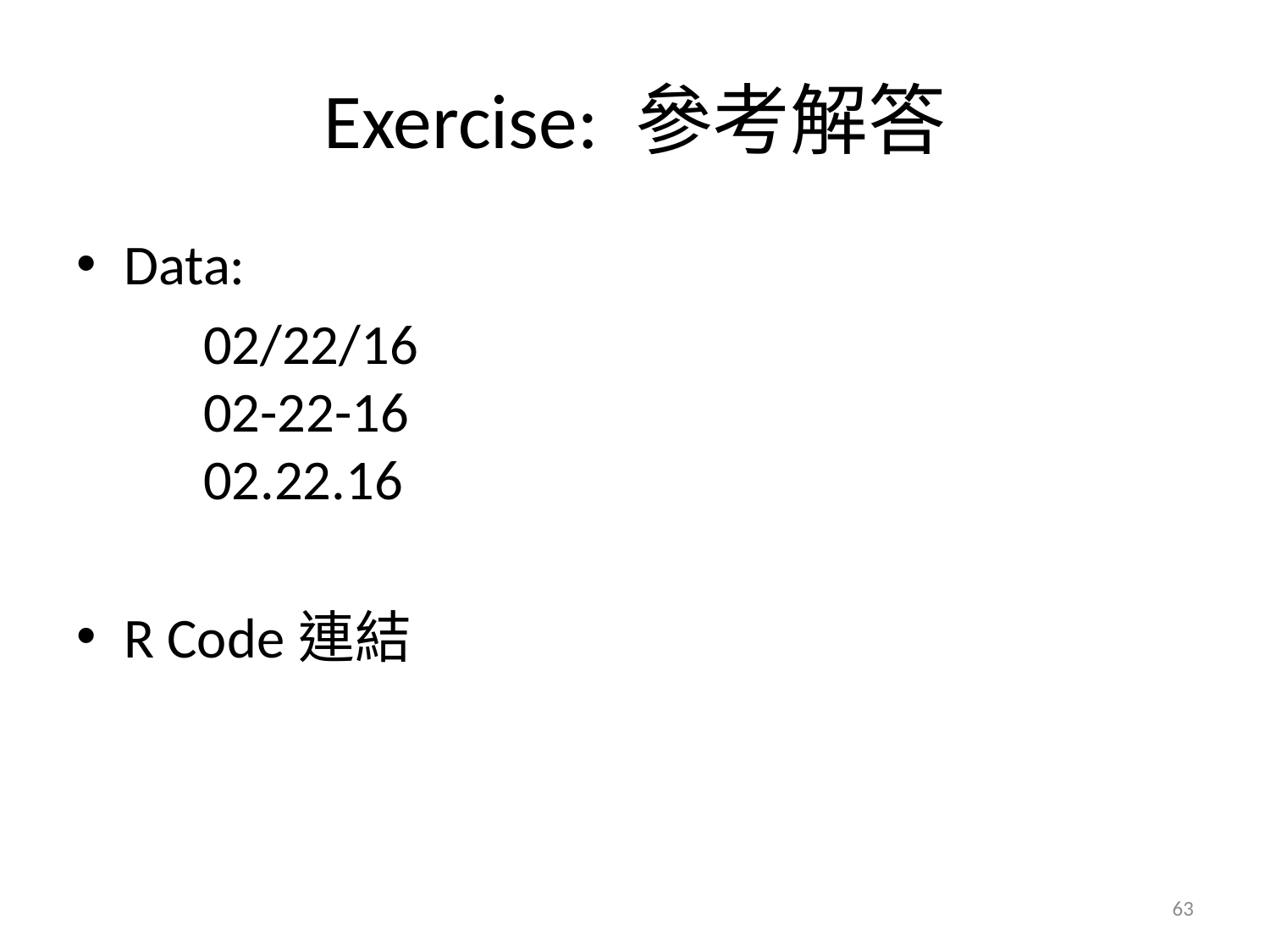

# Exercise: 參考解答
Data:
	02/22/16
	02-22-16
	02.22.16

R Code連結
63